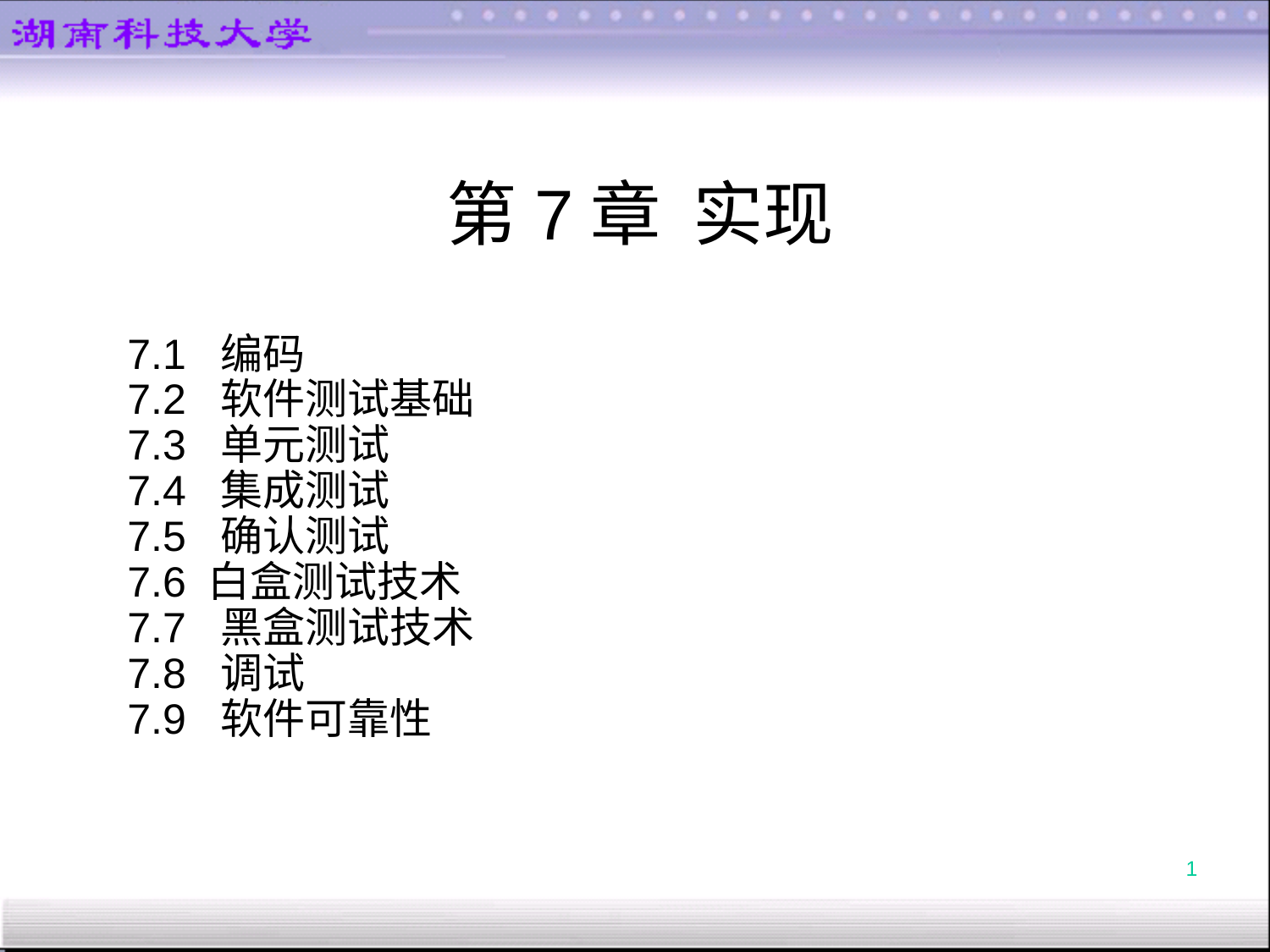

第7章  实现
7.1  编码
7.2  软件测试基础
7.3  单元测试
7.4  集成测试
7.5  确认测试
7.6 白盒测试技术
7.7  黑盒测试技术
7.8  调试
7.9  软件可靠性
1